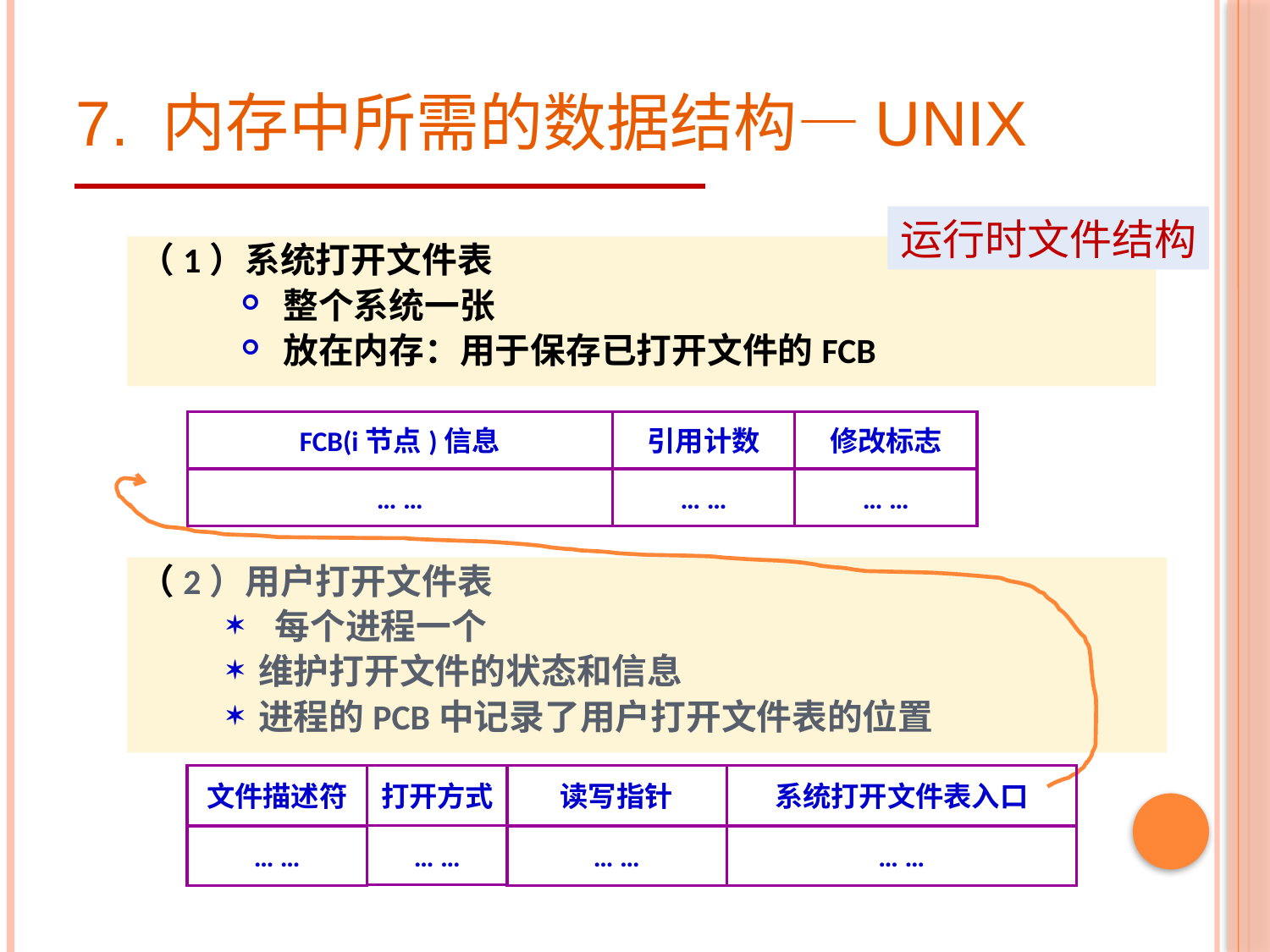

# 7. 内存中所需的数据结构—UNIX
运行时文件结构
（1）系统打开文件表
 整个系统一张
 放在内存：用于保存已打开文件的FCB

FCB(i节点)信息
引用计数
修改标志
… …
… …
… …

（2）用户打开文件表
 每个进程一个
维护打开文件的状态和信息
进程的PCB中记录了用户打开文件表的位置
文件描述符
打开方式
读写指针
系统打开文件表入口

… …

… …

… …

… …